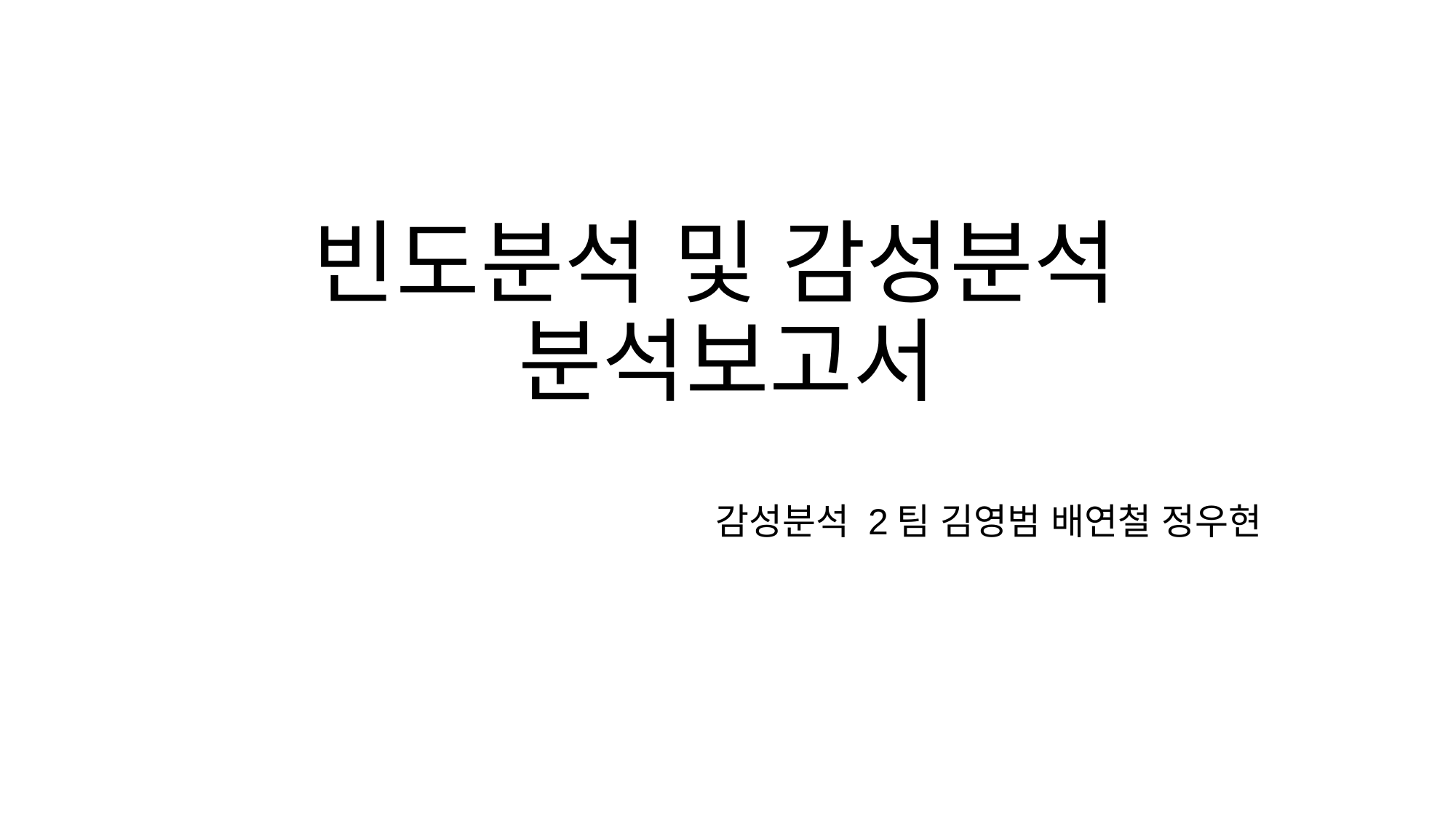

# 빈도분석 및 감성분석 분석보고서
감성분석 2팀 김영범 배연철 정우현